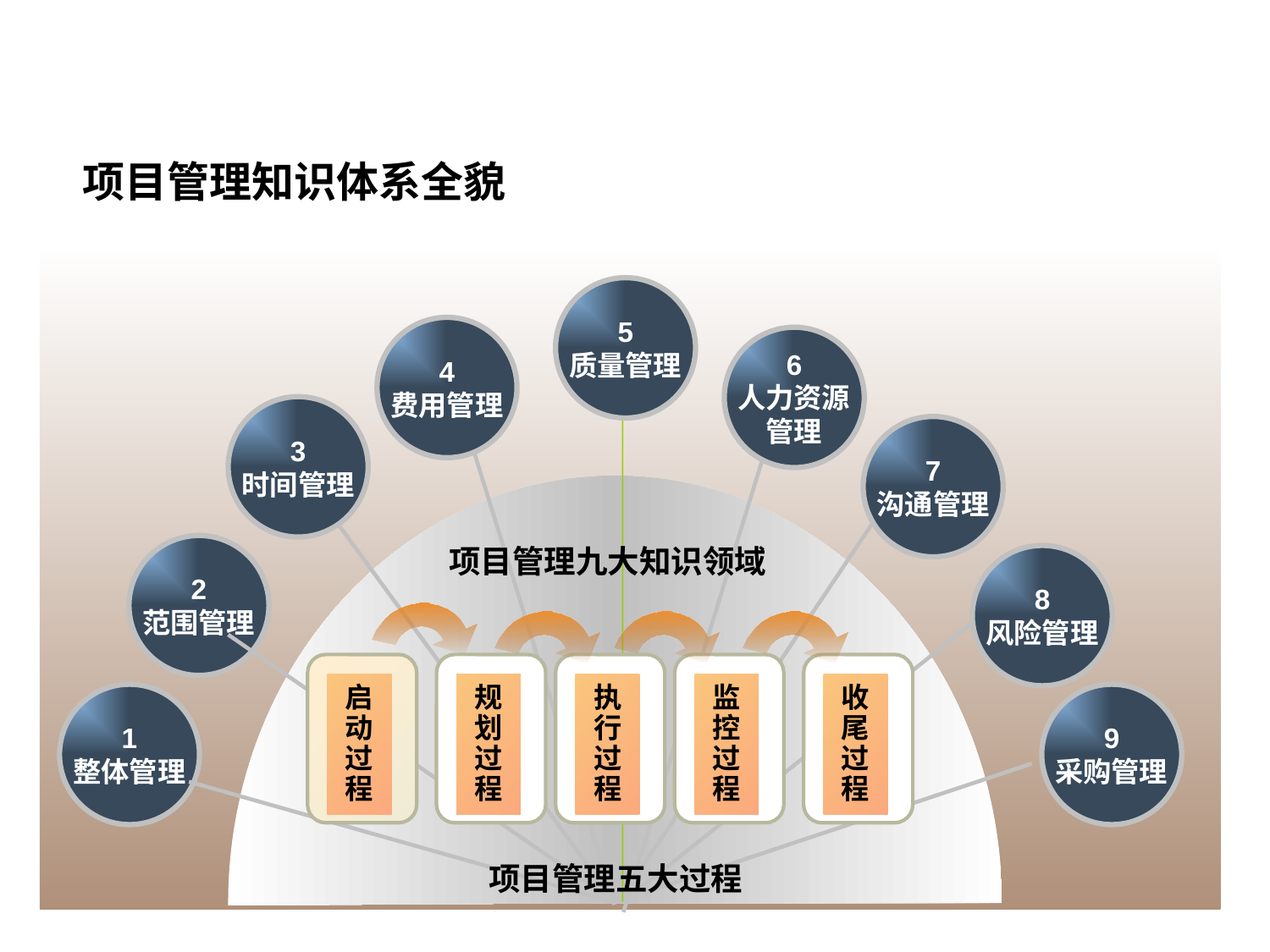

# 项目管理知识体系全貌

5
质量管理
4
费用管理
6
人力资源
管理

3
时间管理
7
沟通管理

2
范围管理
项目管理九大知识领域
8
风险管理

启动过程

规划过程

执行过程

监控过程

收尾过程
1
整体管理
9
采购管理

项目管理五大过程